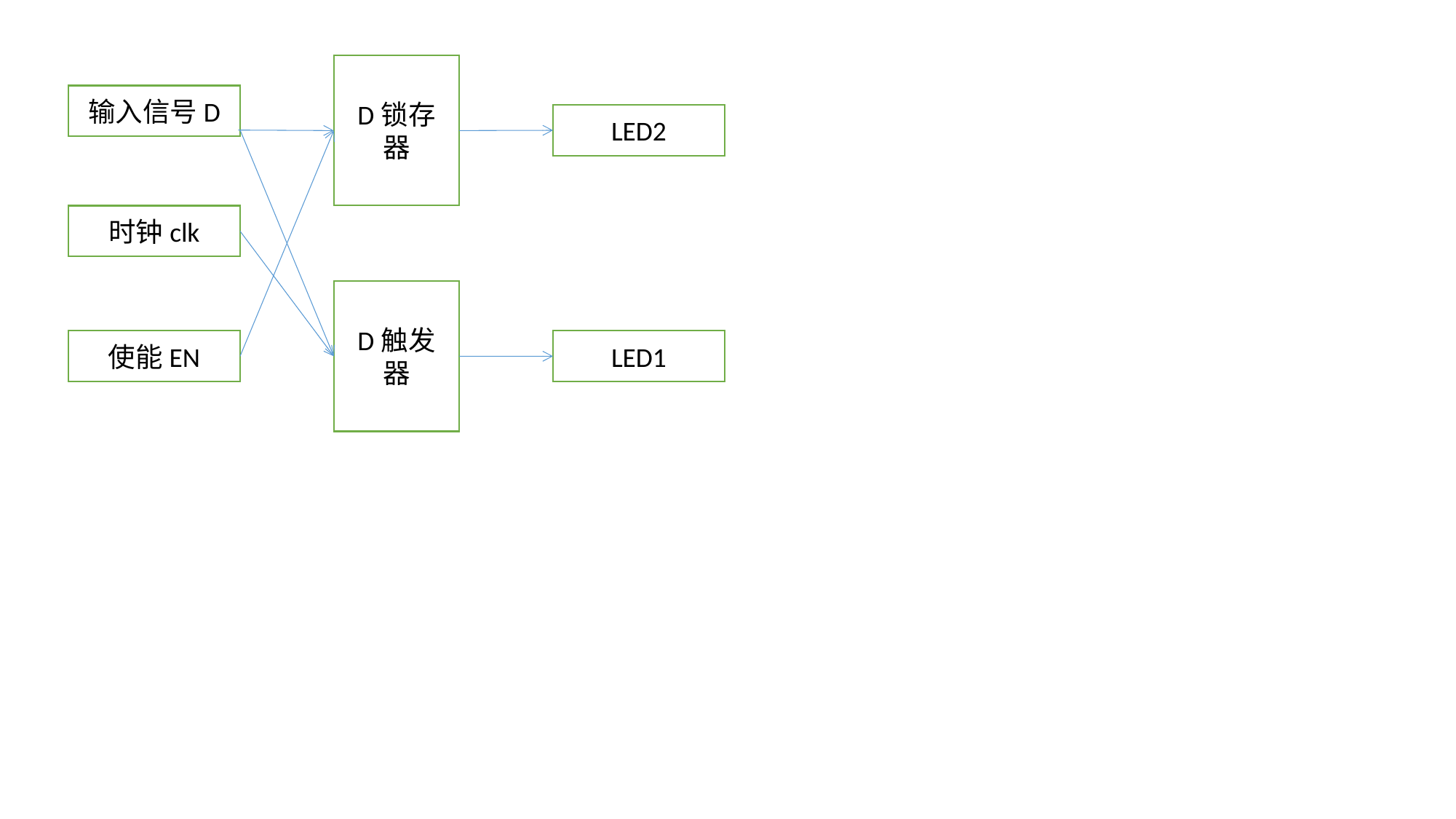

D锁存器
输入信号D
LED2
时钟clk
D触发器
使能EN
LED1